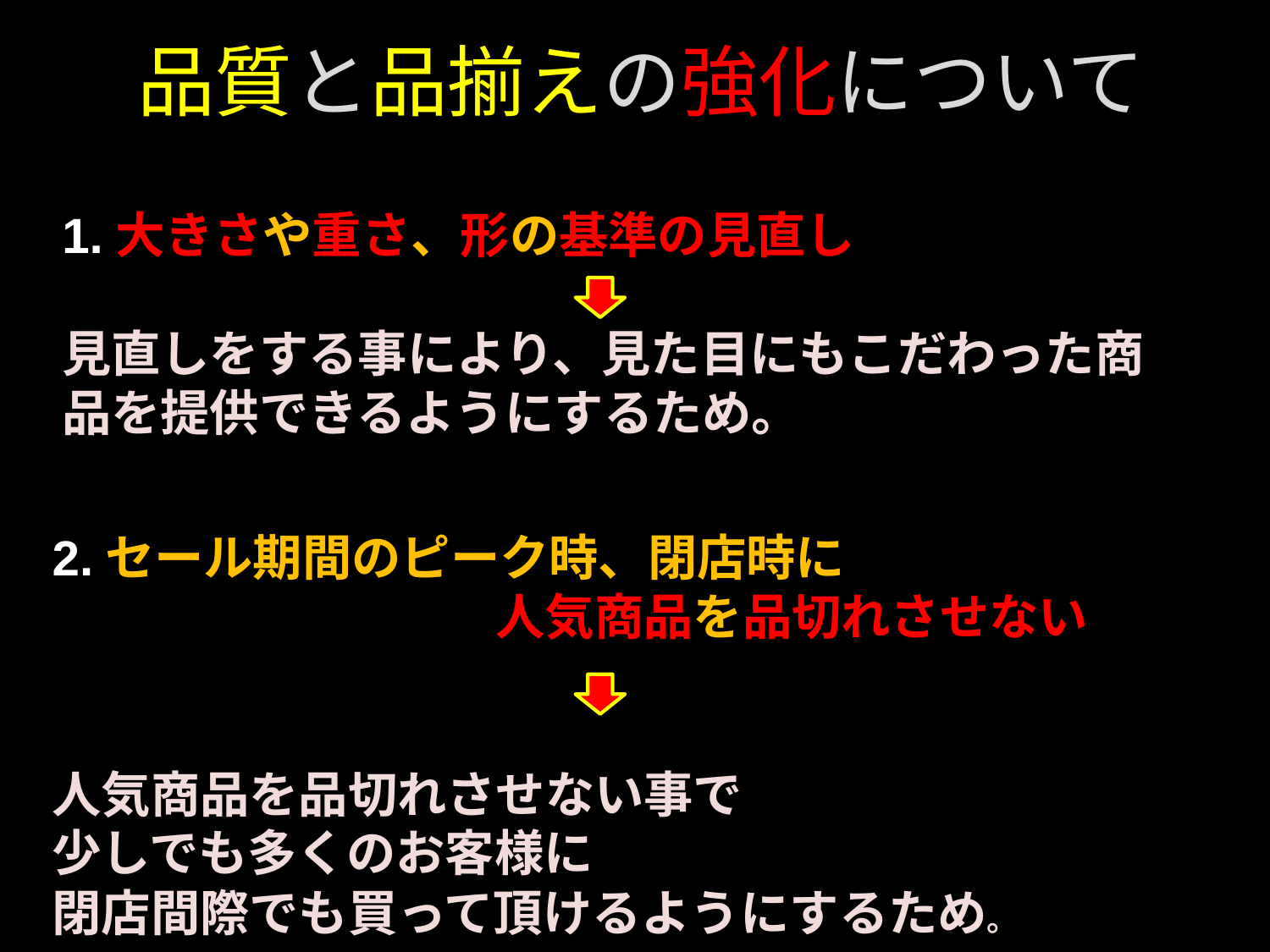

# 品質と品揃えの強化について

1.大きさや重さ、形の基準の見直し

見直しをする事により、見た目にもこだわった商品を提供できるようにするため。

2.セール期間のピーク時、閉店時に
　　　　　　　　　人気商品を品切れさせない

人気商品を品切れさせない事で
少しでも多くのお客様に
閉店間際でも買って頂けるようにするため。